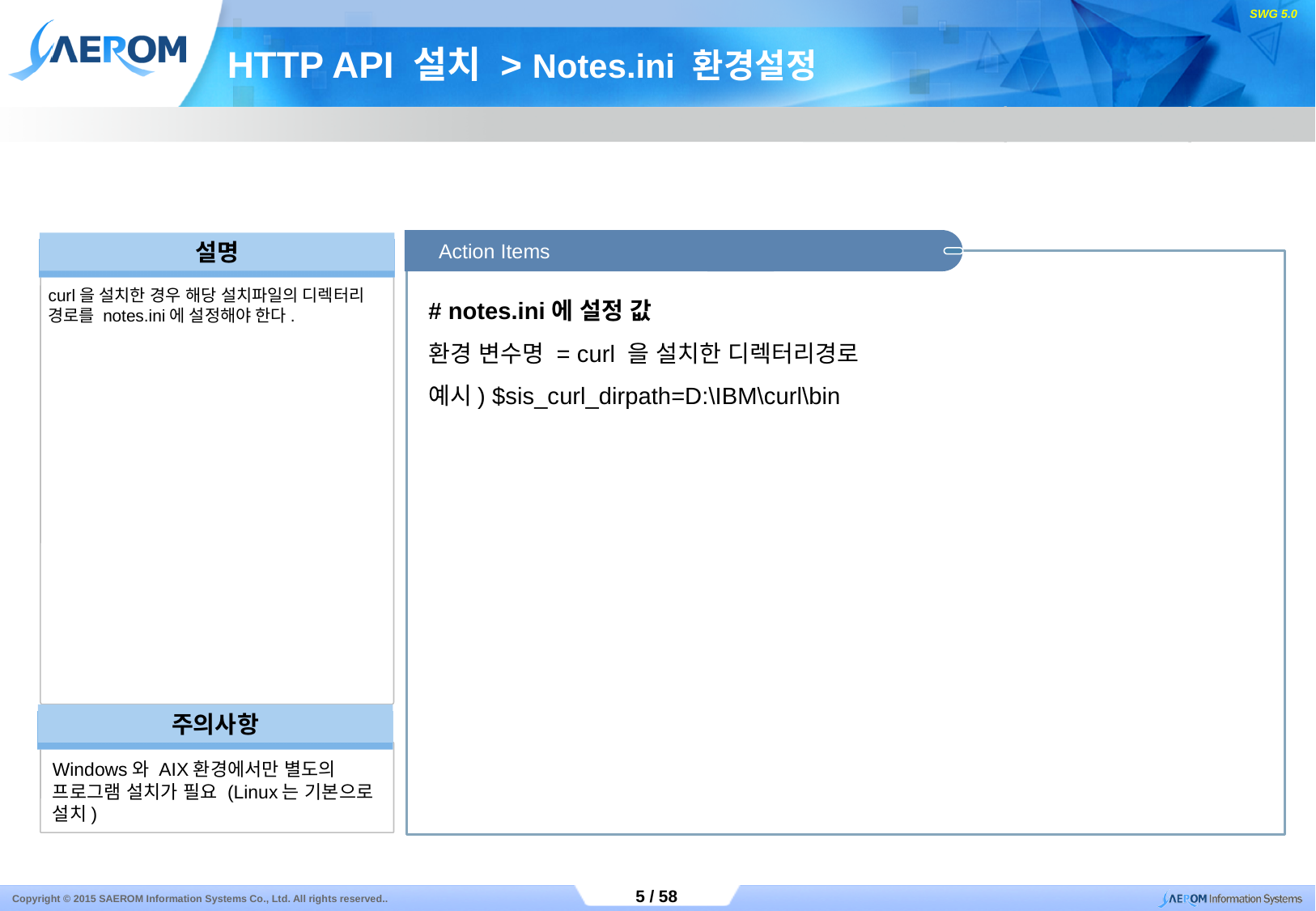

# HTTP API 설치 > Notes.ini 환경설정

Action Items

설명
curl을 설치한 경우 해당 설치파일의 디렉터리 경로를 notes.ini에 설정해야 한다.
주의사항

# notes.ini에 설정 값
환경 변수명 = curl 을 설치한 디렉터리경로
예시) $sis_curl_dirpath=D:\IBM\curl\bin
Windows와 AIX환경에서만 별도의 프로그램 설치가 필요 (Linux는 기본으로 설치)